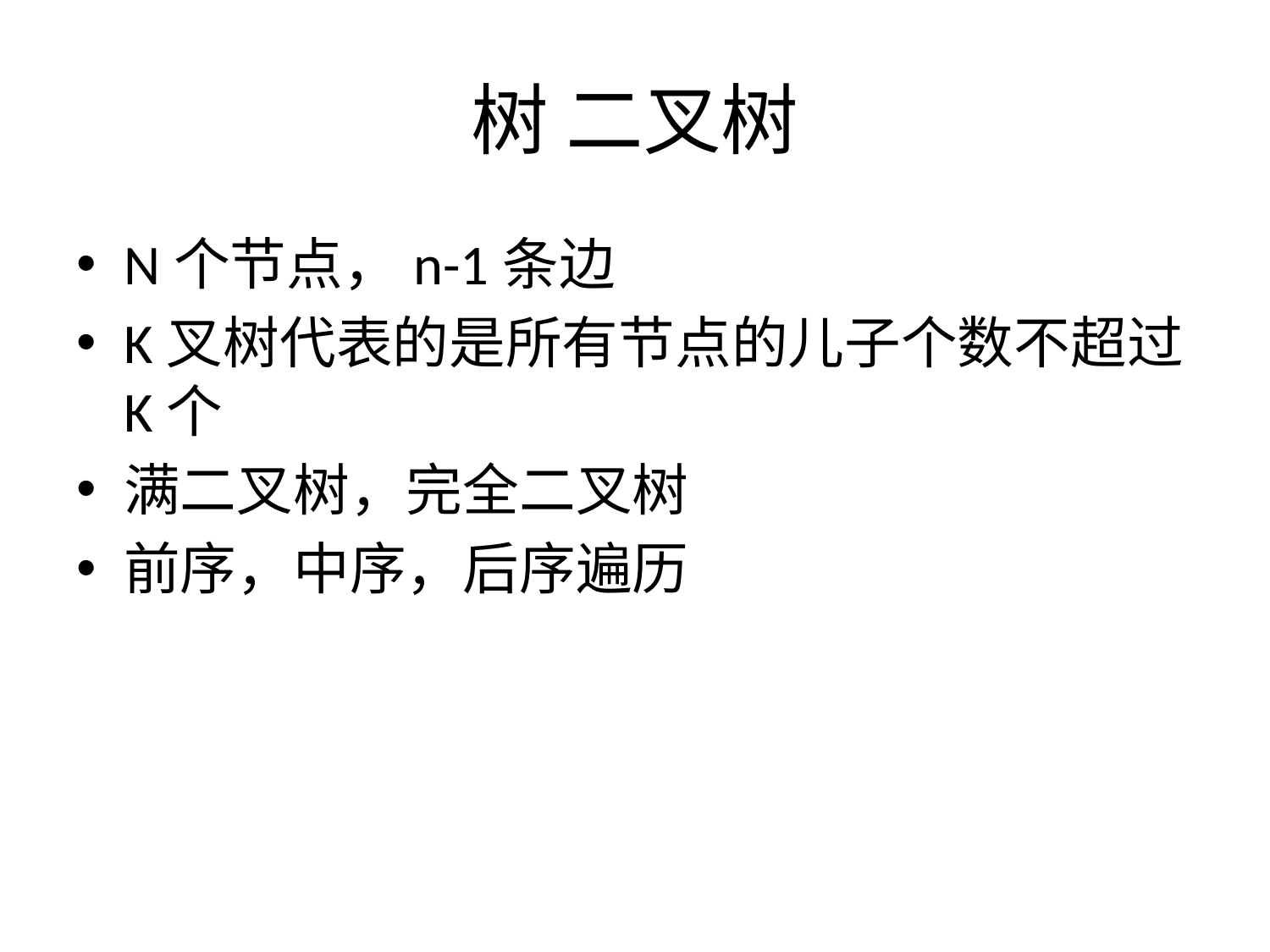

# 树 二叉树
N个节点，n-1条边
K叉树代表的是所有节点的儿子个数不超过K个
满二叉树，完全二叉树
前序，中序，后序遍历